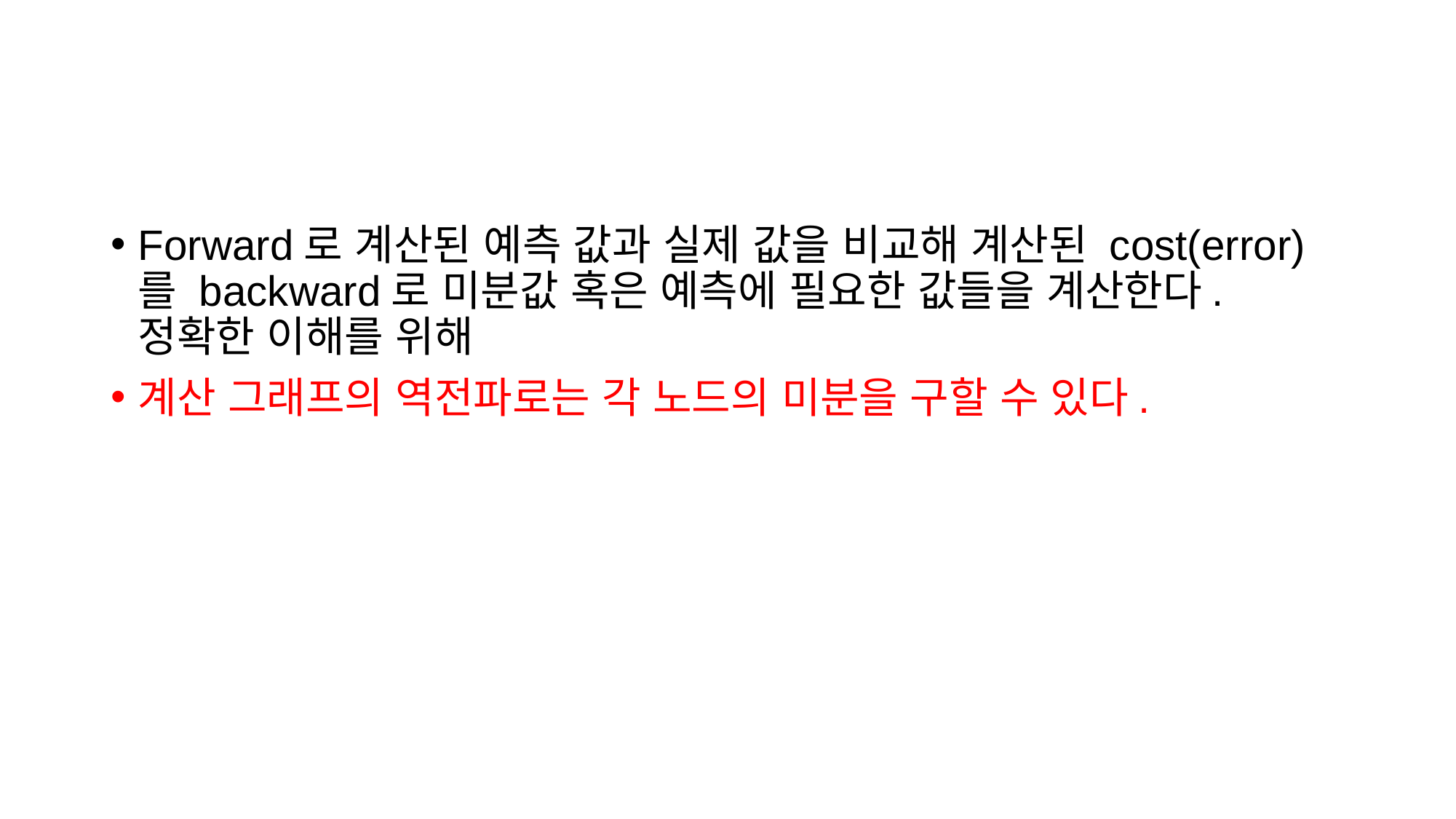

#
Forward로 계산된 예측 값과 실제 값을 비교해 계산된 cost(error)를 backward로 미분값 혹은 예측에 필요한 값들을 계산한다. 정확한 이해를 위해
계산 그래프의 역전파로는 각 노드의 미분을 구할 수 있다.